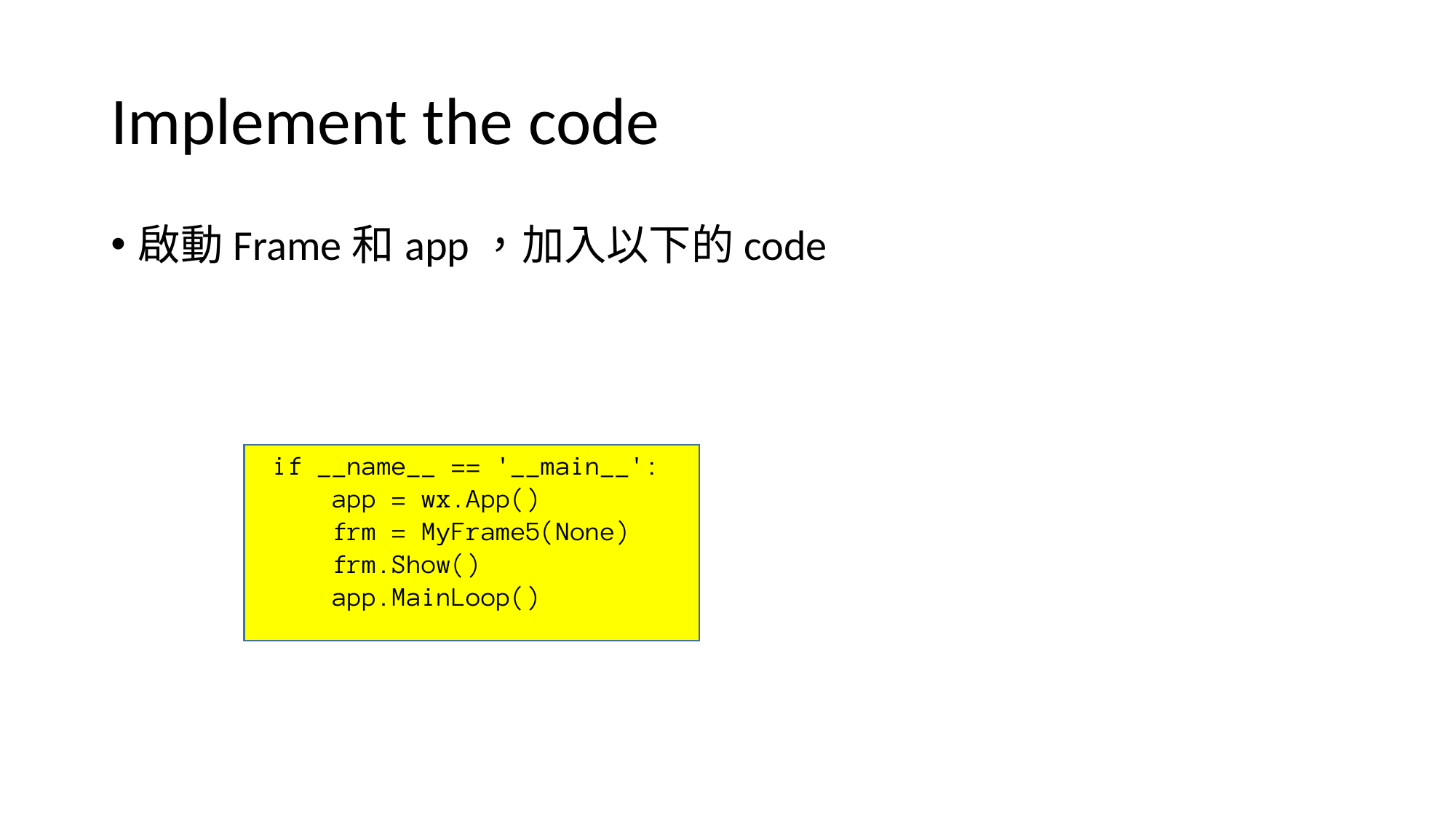

# Implement the code
啟動Frame和app，加入以下的code

if __name__ == '__main__':
    app = wx.App()
    frm = MyFrame5(None)
    frm.Show()
    app.MainLoop()